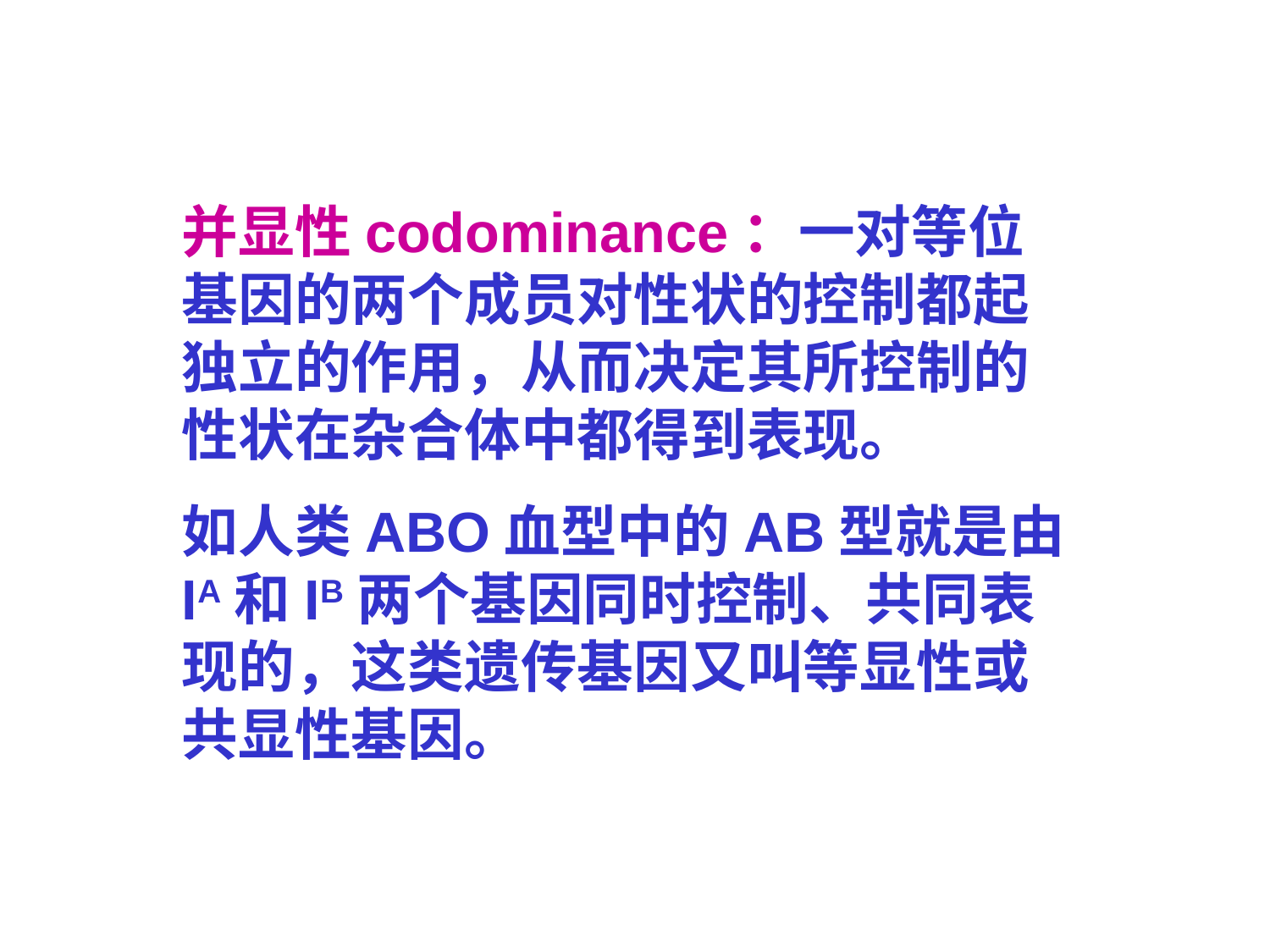

并显性codominance：一对等位基因的两个成员对性状的控制都起独立的作用，从而决定其所控制的性状在杂合体中都得到表现。
如人类ABO血型中的AB型就是由IA和IB两个基因同时控制、共同表现的，这类遗传基因又叫等显性或共显性基因。